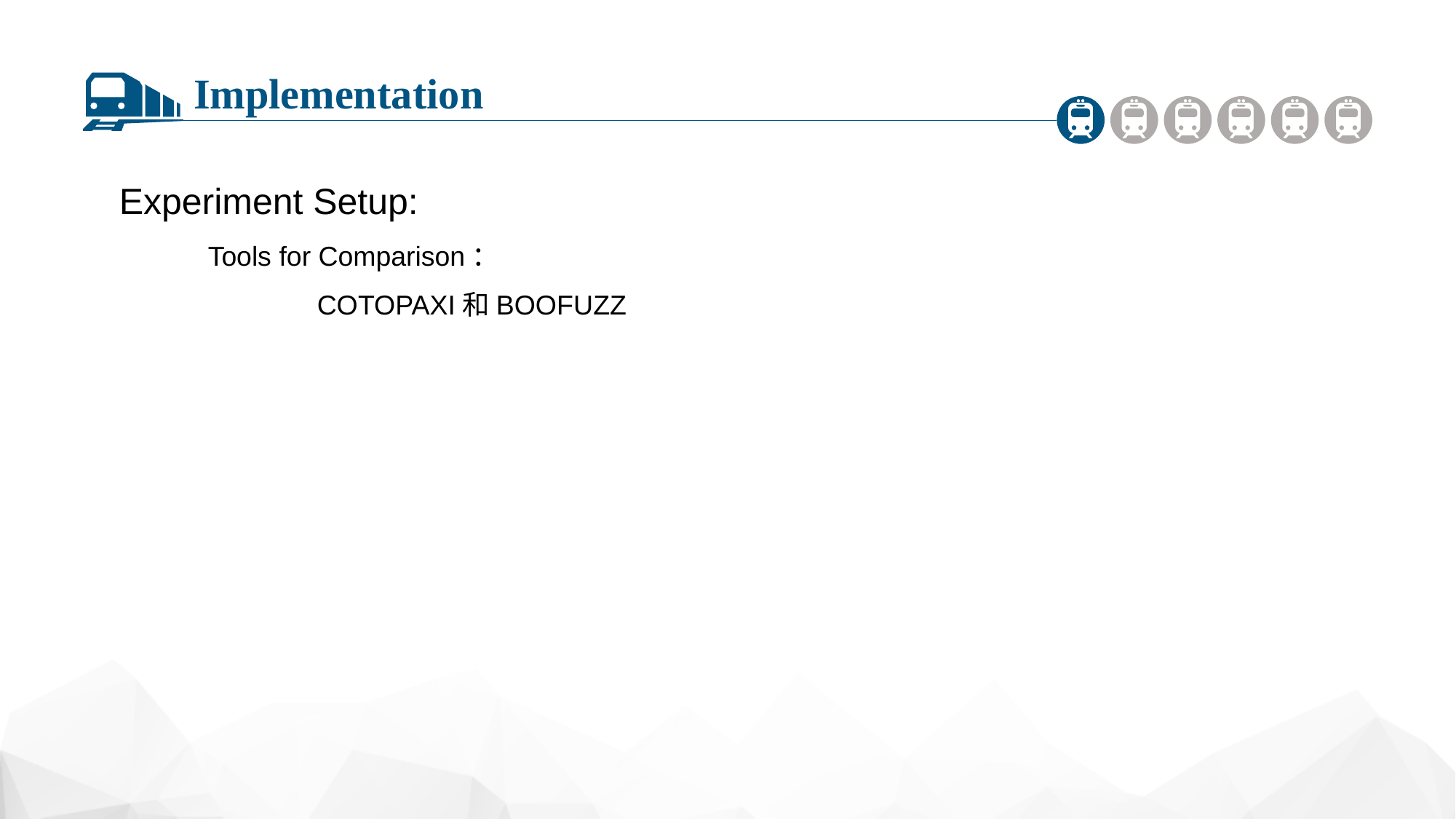

Implementation
  Experiment Setup:
	Tools for Comparison：
		COTOPAXI和BOOFUZZ